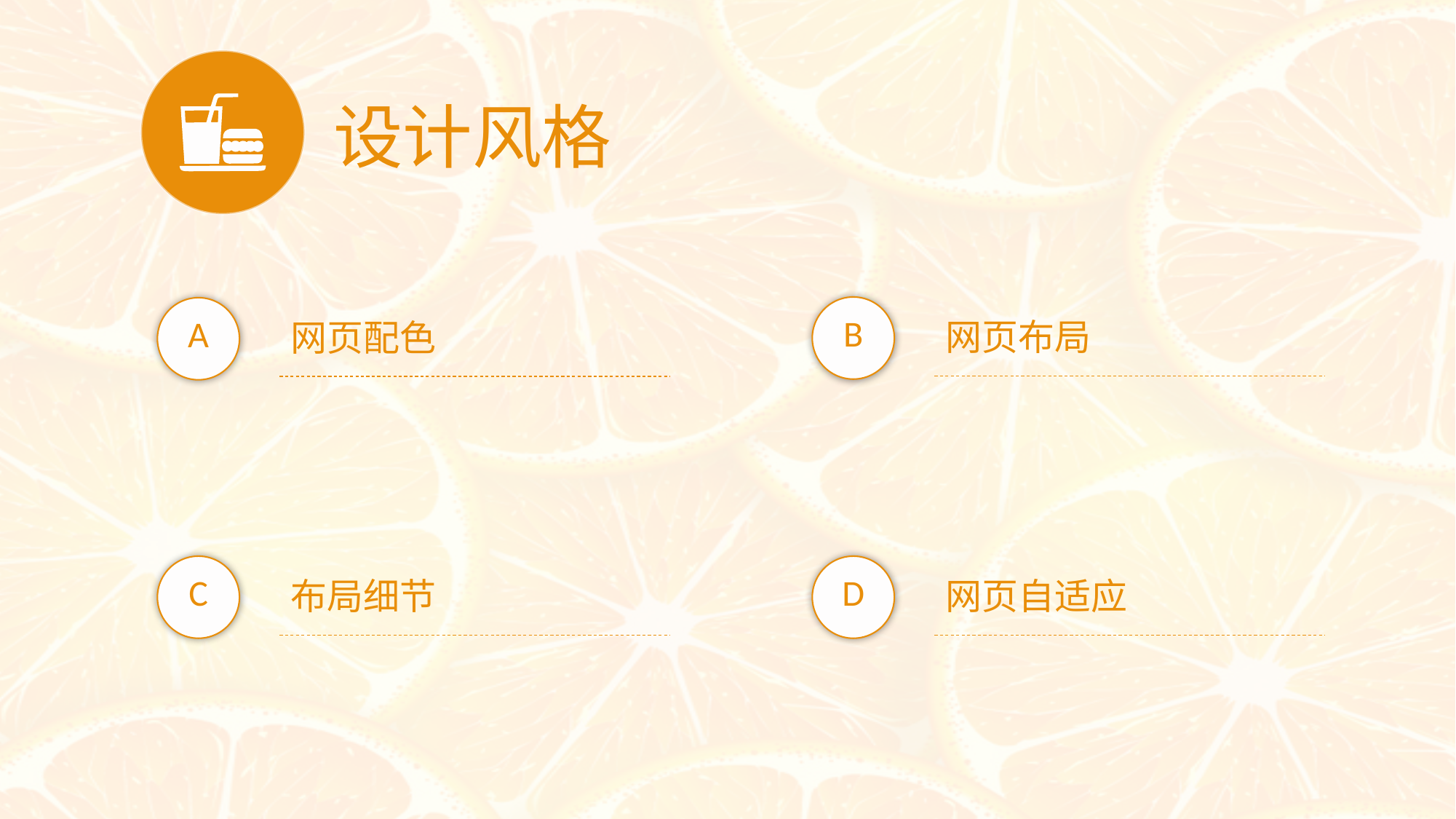

设计风格
网页布局
B
网页配色
A
布局细节
C
网页自适应
D